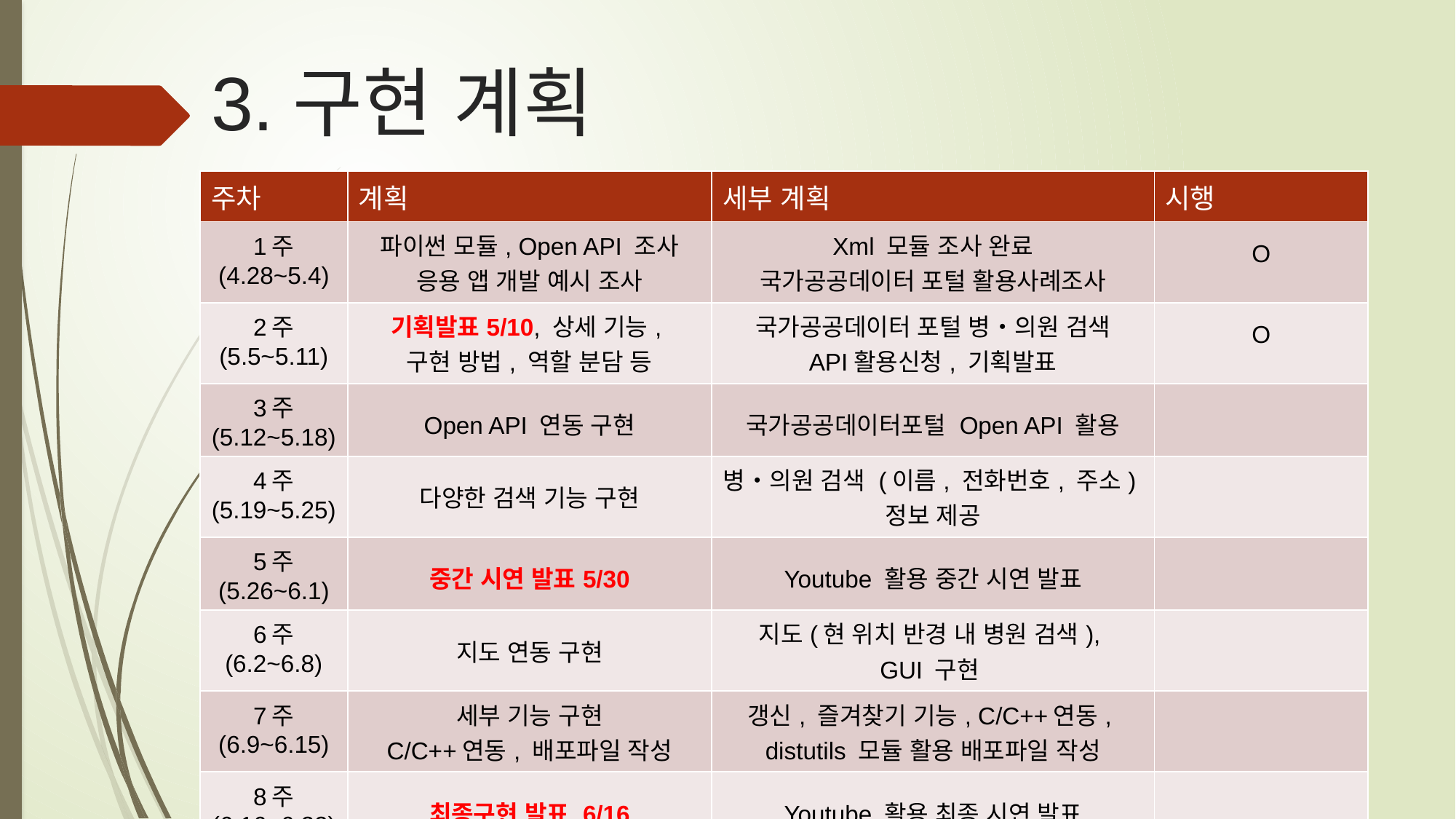

# 3.구현 계획
| 주차 | 계획 | 세부 계획 | 시행 |
| --- | --- | --- | --- |
| 1주 (4.28~5.4) | 파이썬 모듈, Open API 조사 응용 앱 개발 예시 조사 | Xml 모듈 조사 완료 국가공공데이터 포털 활용사례조사 | O |
| 2주 (5.5~5.11) | 기획발표5/10, 상세 기능, 구현 방법, 역할 분담 등 | 국가공공데이터 포털 병‧의원 검색 API활용신청, 기획발표 | O |
| 3주 (5.12~5.18) | Open API 연동 구현 | 국가공공데이터포털 Open API 활용 |  |
| 4주 (5.19~5.25) | 다양한 검색 기능 구현 | 병‧의원 검색 (이름, 전화번호, 주소) 정보 제공 |  |
| 5주 (5.26~6.1) | 중간 시연 발표5/30 | Youtube 활용 중간 시연 발표 |  |
| 6주 (6.2~6.8) | 지도 연동 구현 | 지도(현 위치 반경 내 병원 검색), GUI 구현 |  |
| 7주 (6.9~6.15) | 세부 기능 구현 C/C++연동, 배포파일 작성 | 갱신, 즐겨찾기 기능, C/C++연동, distutils 모듈 활용 배포파일 작성 |  |
| 8주 (6.16~6.22) | 최종구현 발표 6/16 | Youtube 활용 최종 시연 발표 |  |